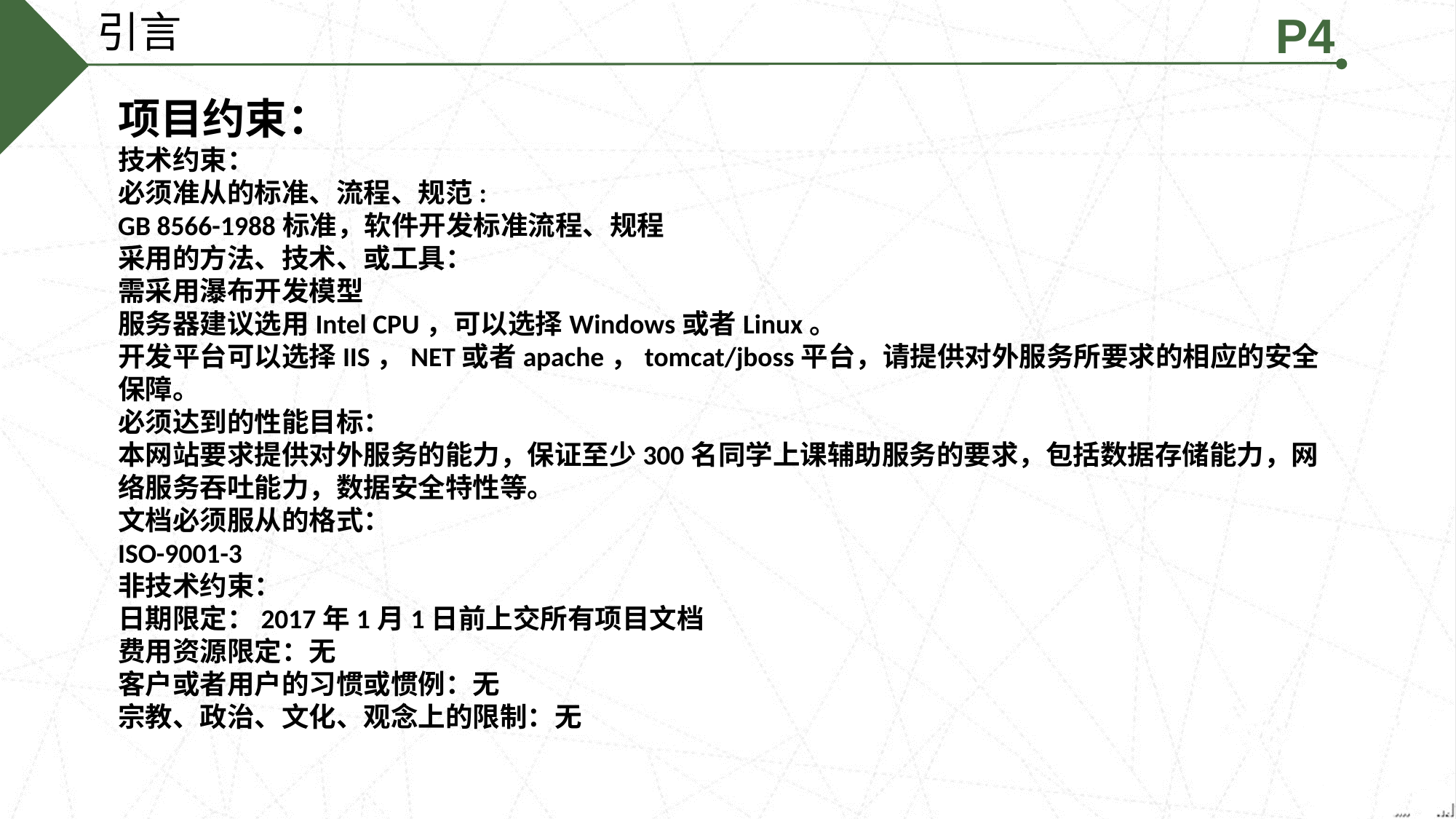

引言
P4

项目约束：
技术约束：
必须准从的标准、流程、规范:
GB 8566-1988标准，软件开发标准流程、规程
采用的方法、技术、或工具：
需采用瀑布开发模型
服务器建议选用Intel CPU，可以选择Windows或者Linux。
开发平台可以选择IIS，NET或者apache，tomcat/jboss平台，请提供对外服务所要求的相应的安全保障。
必须达到的性能目标：
本网站要求提供对外服务的能力，保证至少300名同学上课辅助服务的要求，包括数据存储能力，网络服务吞吐能力，数据安全特性等。
文档必须服从的格式：
ISO-9001-3
非技术约束：
日期限定：2017年1月1日前上交所有项目文档
费用资源限定：无
客户或者用户的习惯或惯例：无
宗教、政治、文化、观念上的限制：无